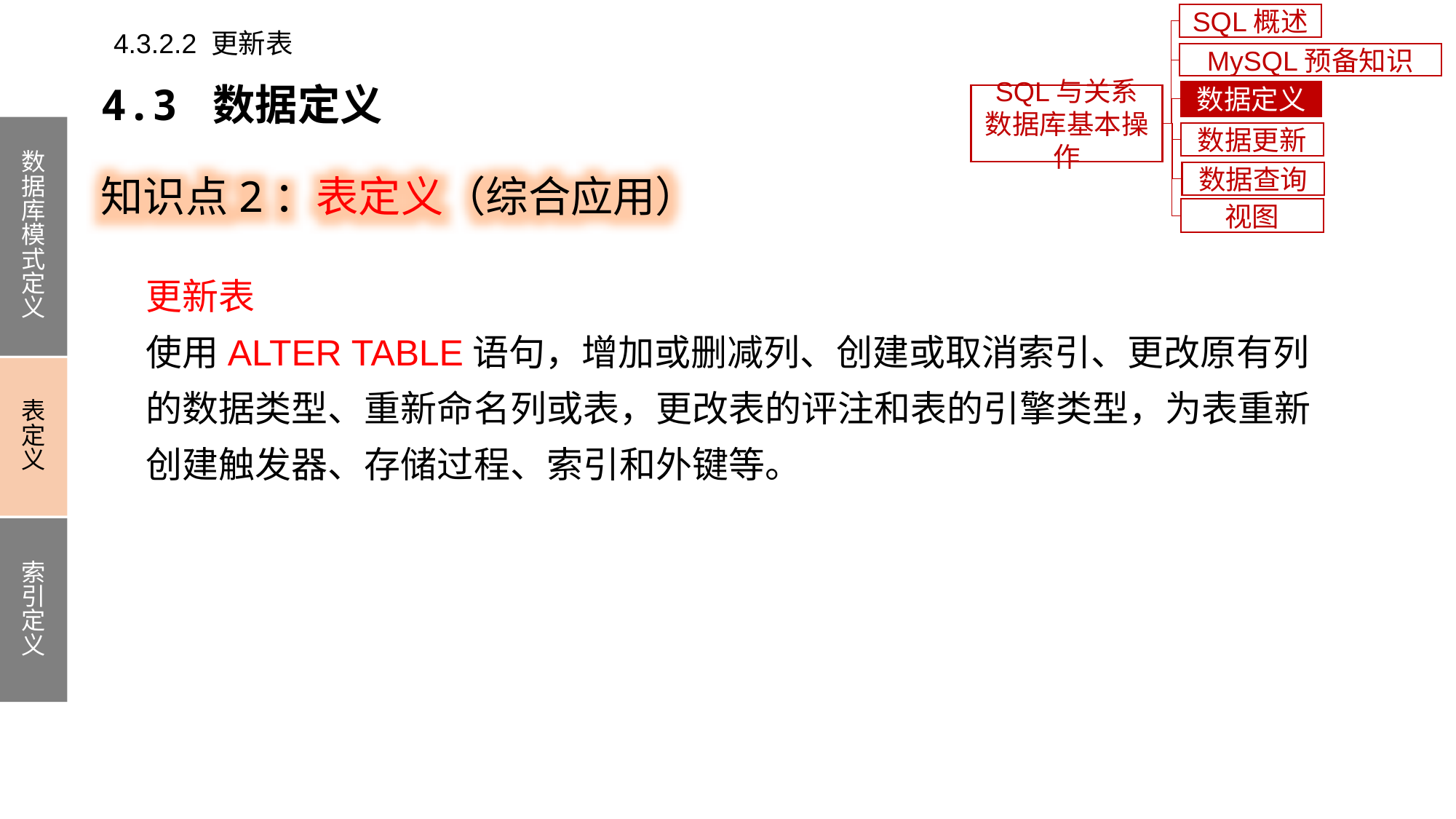

SQL概述
4.3.2.2 更新表
MySQL预备知识
4.3 数据定义
数据定义
SQL与关系数据库基本操作
数据库模式定义
表定义
索引定义
数据更新
知识点2：表定义（综合应用）
数据查询
视图
更新表
使用ALTER TABLE语句，增加或删减列、创建或取消索引、更改原有列的数据类型、重新命名列或表，更改表的评注和表的引擎类型，为表重新创建触发器、存储过程、索引和外键等。